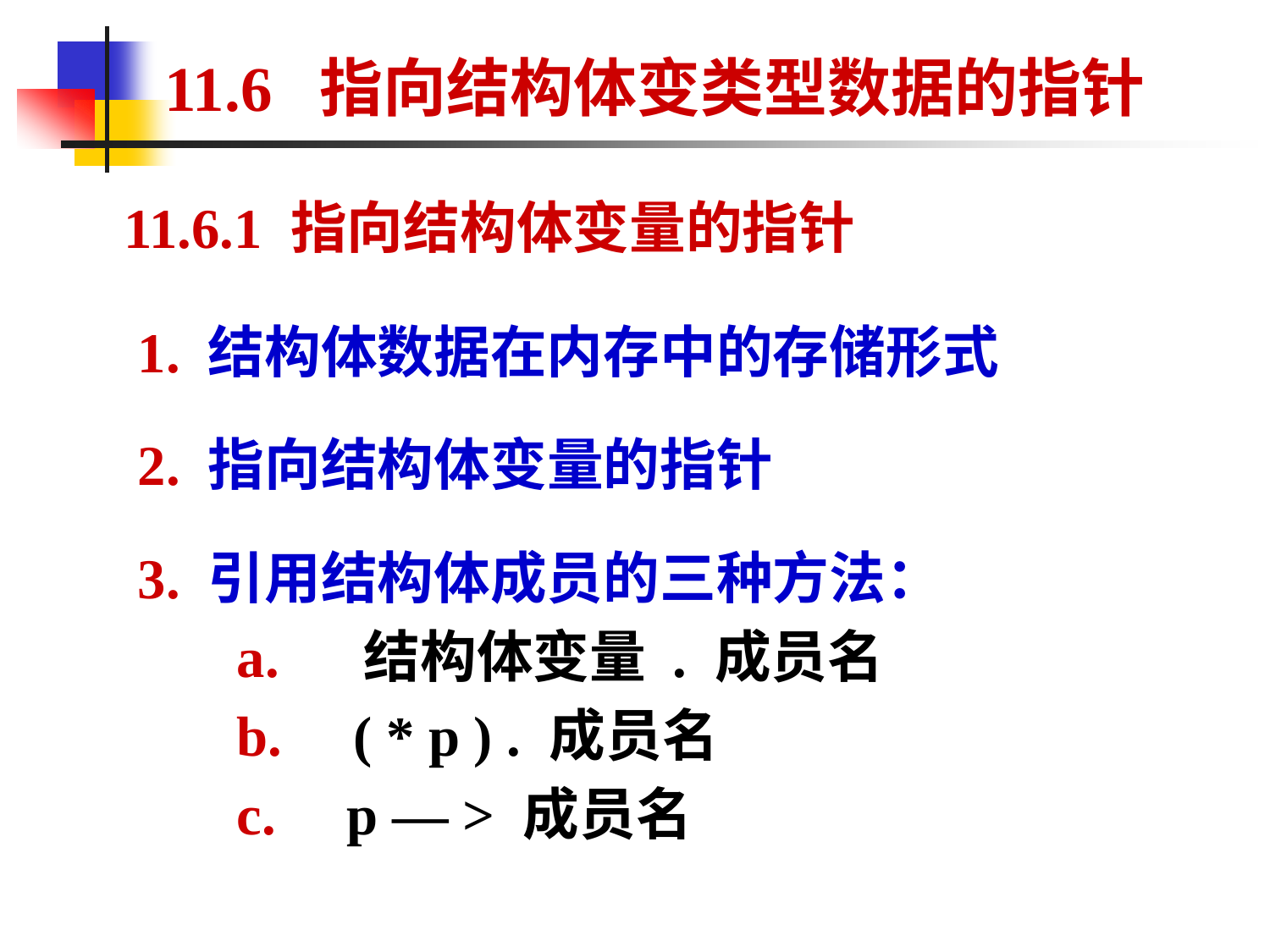

# 11.6  指向结构体变类型数据的指针
11.6.1 指向结构体变量的指针
1. 结构体数据在内存中的存储形式
2. 指向结构体变量的指针
3. 引用结构体成员的三种方法：
       a.     结构体变量 . 成员名
       b.     ( * p ) . 成员名
       c.     p — > 成员名